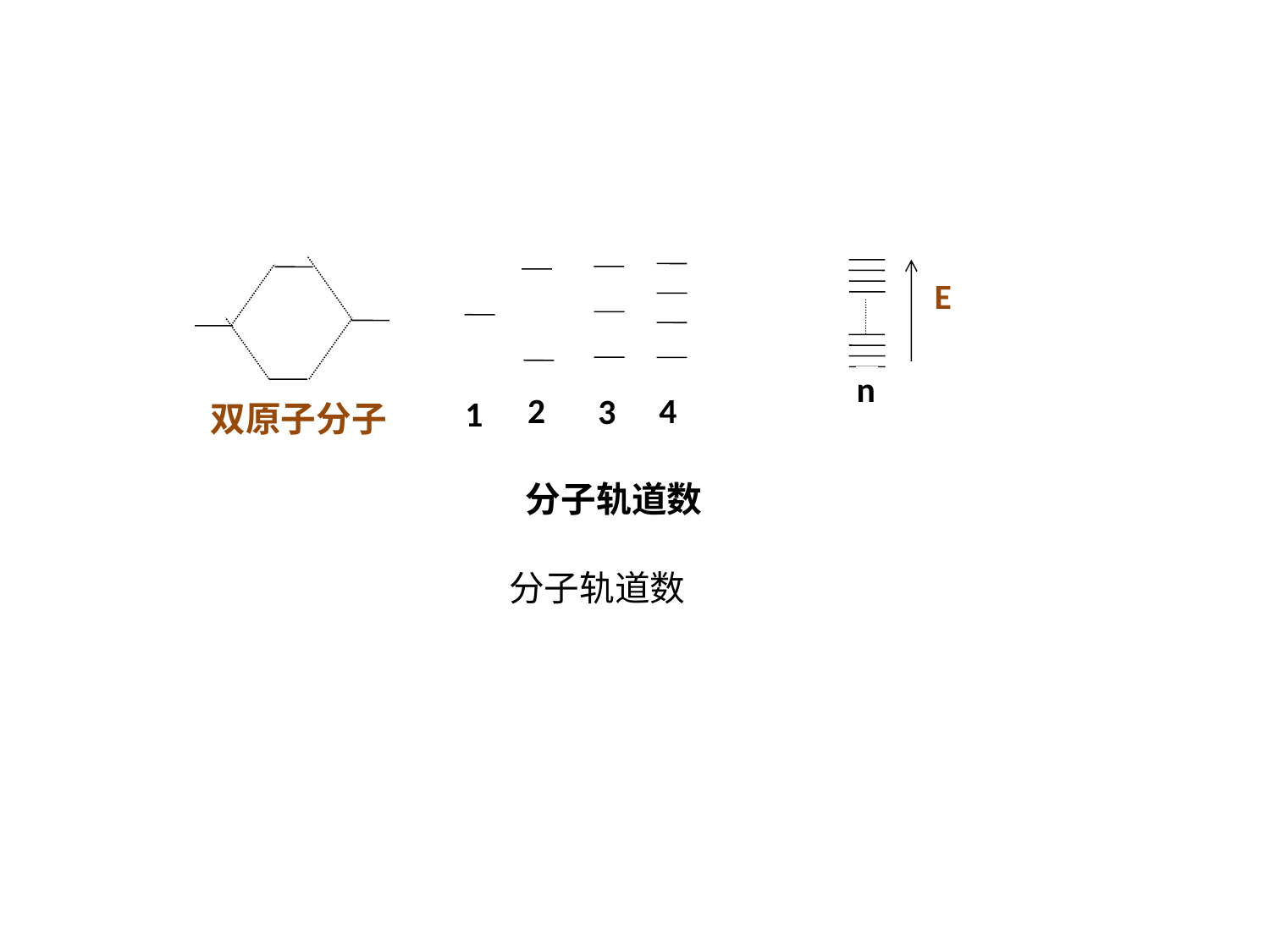

分子轨道数

双原子分子

n
E

2
4
3
1
分子轨道数